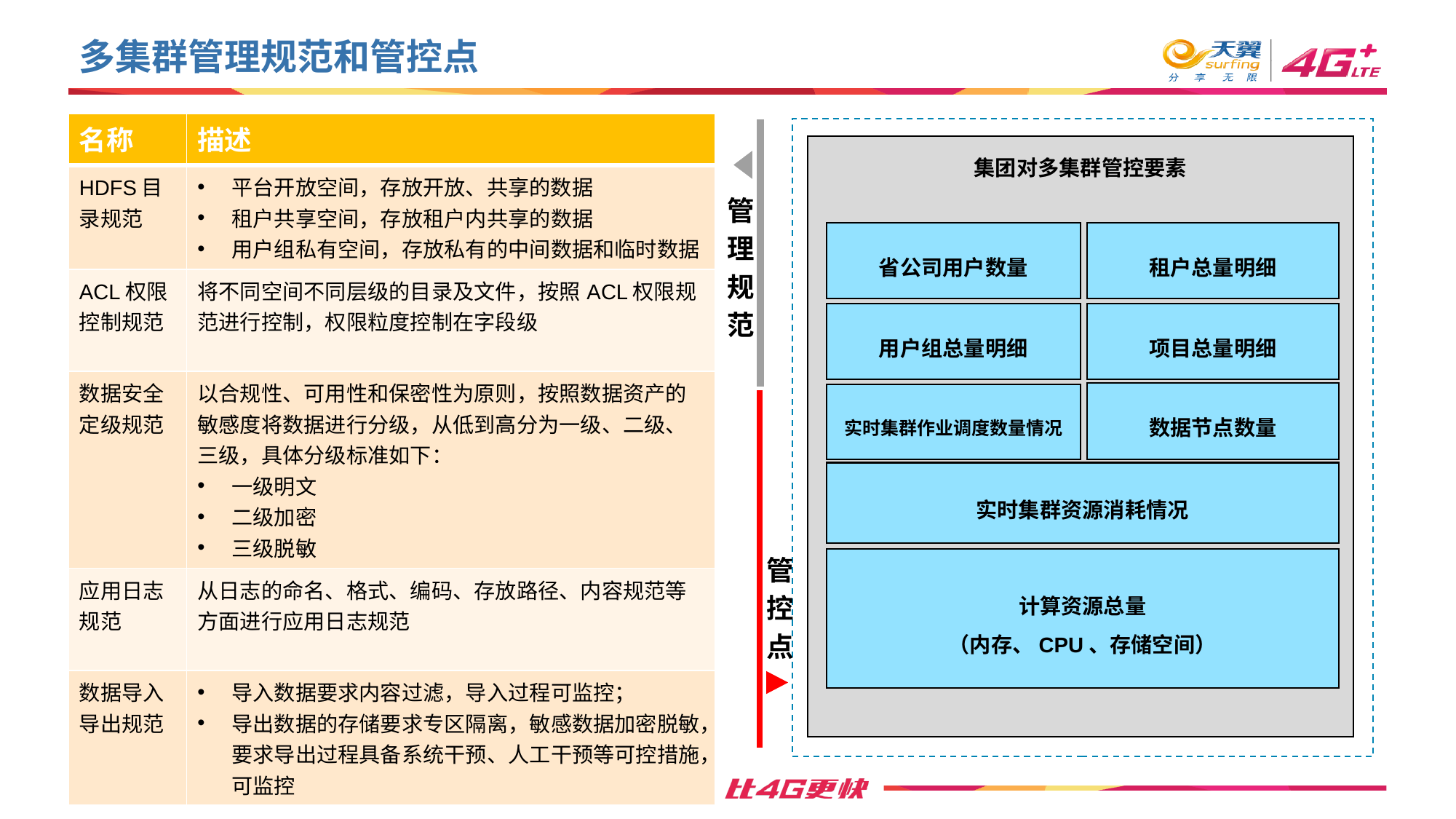

多集群管理规范和管控点
| 名称 | 描述 |
| --- | --- |
| HDFS目录规范 | 平台开放空间，存放开放、共享的数据 租户共享空间，存放租户内共享的数据 用户组私有空间，存放私有的中间数据和临时数据 |
| ACL权限控制规范 | 将不同空间不同层级的目录及文件，按照ACL权限规范进行控制，权限粒度控制在字段级 |
| 数据安全定级规范 | 以合规性、可用性和保密性为原则，按照数据资产的敏感度将数据进行分级，从低到高分为一级、二级、三级，具体分级标准如下： 一级明文 二级加密 三级脱敏 |
| 应用日志规范 | 从日志的命名、格式、编码、存放路径、内容规范等方面进行应用日志规范 |
| 数据导入导出规范 | 导入数据要求内容过滤，导入过程可监控； 导出数据的存储要求专区隔离，敏感数据加密脱敏，要求导出过程具备系统干预、人工干预等可控措施，可监控 |

集团对多集群管控要素

管
理
规
范
省公司用户数量
租户总量明细

用户组总量明细
项目总量明细
数据节点数量
实时集群作业调度数量情况
实时集群资源消耗情况
管
控
点
计算资源总量
（内存、CPU、存储空间）